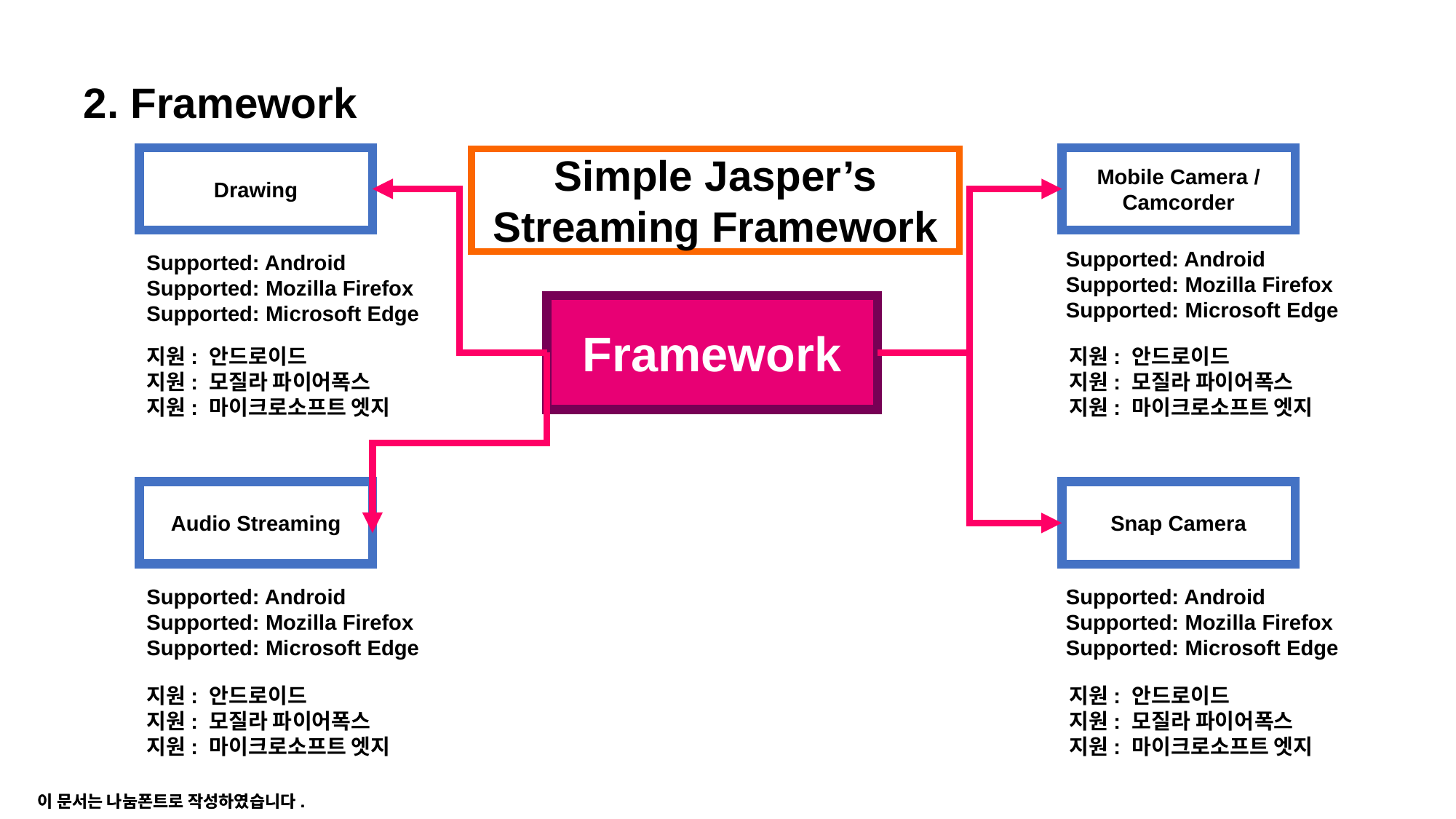

# 2. Framework
Drawing
Mobile Camera / Camcorder
Simple Jasper’s Streaming Framework
Supported: Android
Supported: Mozilla Firefox
Supported: Microsoft Edge
Supported: Android
Supported: Mozilla Firefox
Supported: Microsoft Edge
Framework
지원: 안드로이드
지원: 모질라 파이어폭스
지원: 마이크로소프트 엣지
지원: 안드로이드
지원: 모질라 파이어폭스
지원: 마이크로소프트 엣지
Audio Streaming
Snap Camera
Supported: Android
Supported: Mozilla Firefox
Supported: Microsoft Edge
Supported: Android
Supported: Mozilla Firefox
Supported: Microsoft Edge
지원: 안드로이드
지원: 모질라 파이어폭스
지원: 마이크로소프트 엣지
지원: 안드로이드
지원: 모질라 파이어폭스
지원: 마이크로소프트 엣지